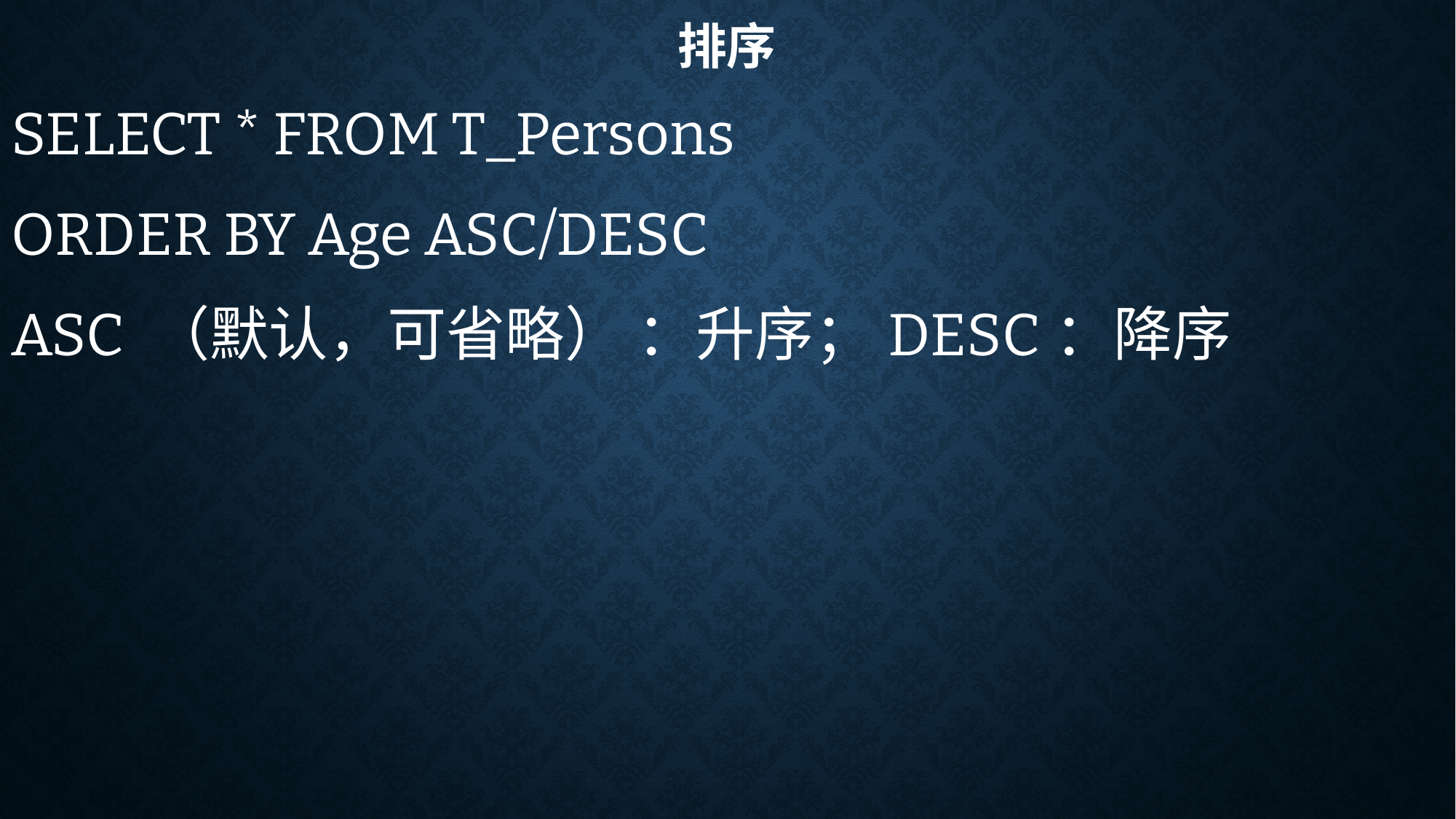

# 排序
SELECT * FROM T_Persons
ORDER BY Age ASC/DESC
ASC （默认，可省略） ：升序；DESC：降序